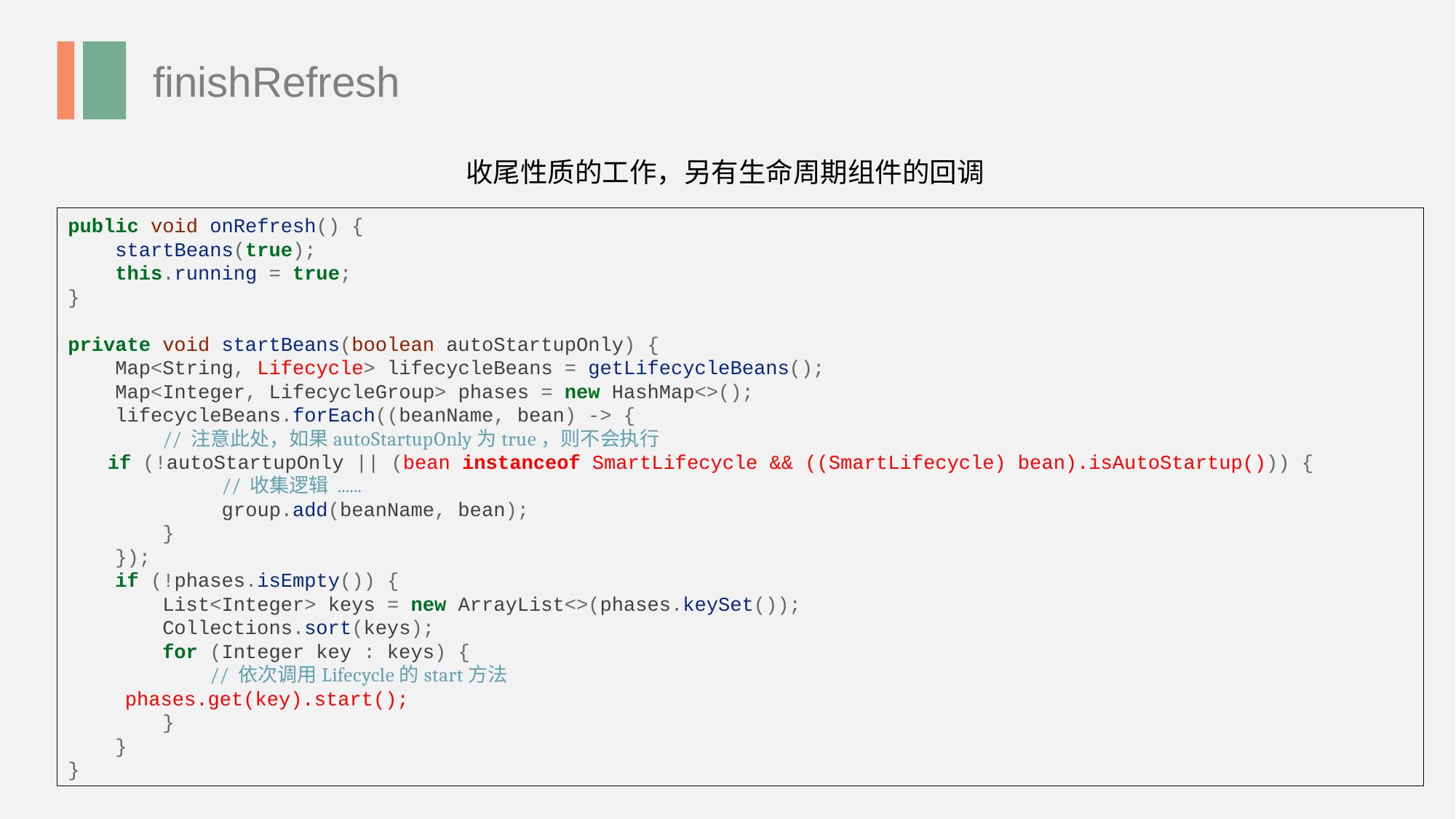

finishRefresh
收尾性质的工作，另有生命周期组件的回调
public void onRefresh() {
    startBeans(true);
    this.running = true;
}
private void startBeans(boolean autoStartupOnly) {
    Map<String, Lifecycle> lifecycleBeans = getLifecycleBeans();
    Map<Integer, LifecycleGroup> phases = new HashMap<>();
    lifecycleBeans.forEach((beanName, bean) -> {
        // 注意此处，如果autoStartupOnly为true，则不会执行
        if (!autoStartupOnly || (bean instanceof SmartLifecycle && ((SmartLifecycle) bean).isAutoStartup())) {
             // 收集逻辑 ......
             group.add(beanName, bean);
        }
    });
    if (!phases.isEmpty()) {
        List<Integer> keys = new ArrayList<>(phases.keySet());
        Collections.sort(keys);
        for (Integer key : keys) {
            // 依次调用Lifecycle的start方法
            phases.get(key).start();
        }
    }
}